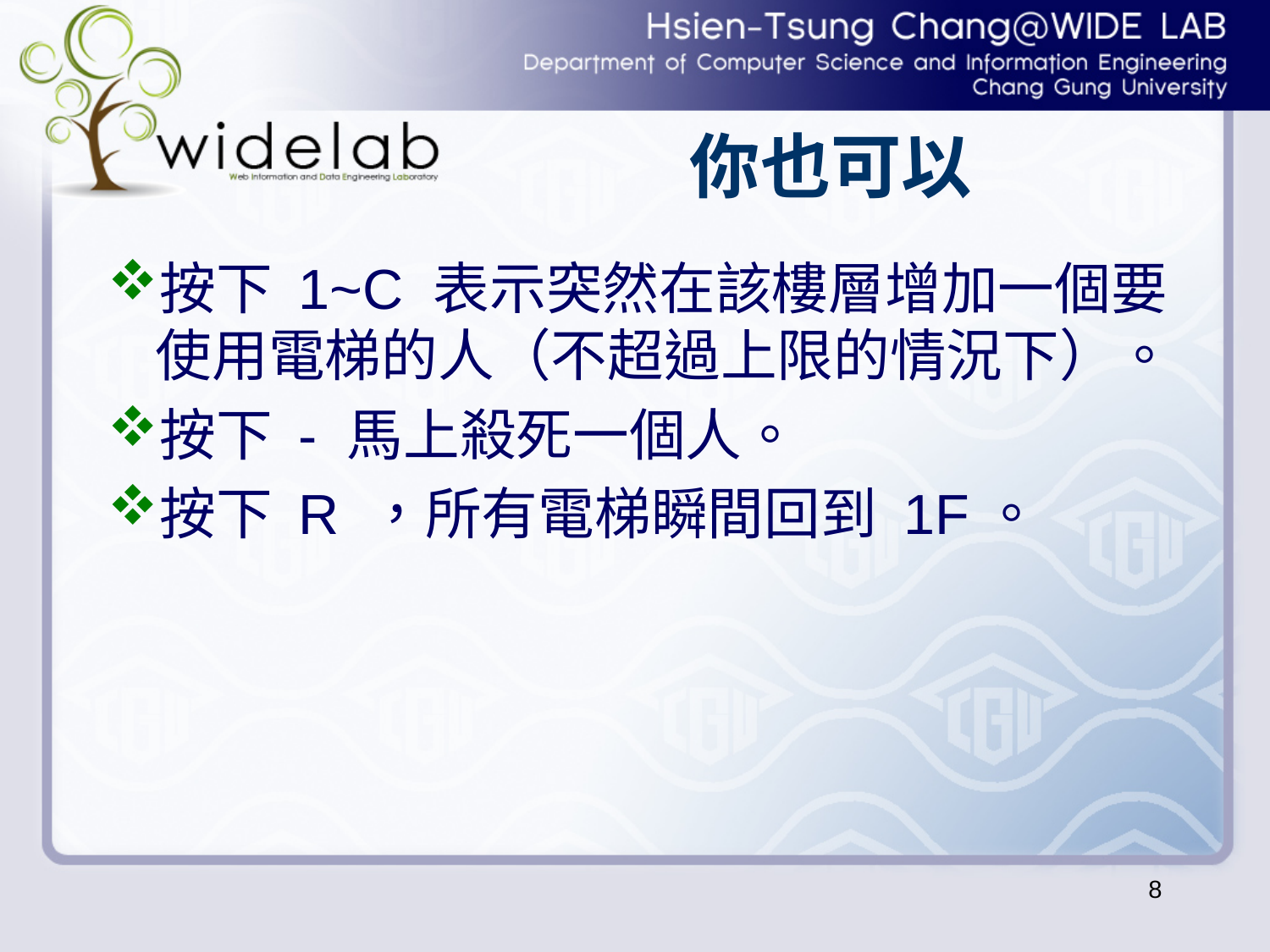

# 你也可以
按下 1~C 表示突然在該樓層增加一個要使用電梯的人（不超過上限的情況下）。
按下 - 馬上殺死一個人。
按下 R ，所有電梯瞬間回到 1F。
8